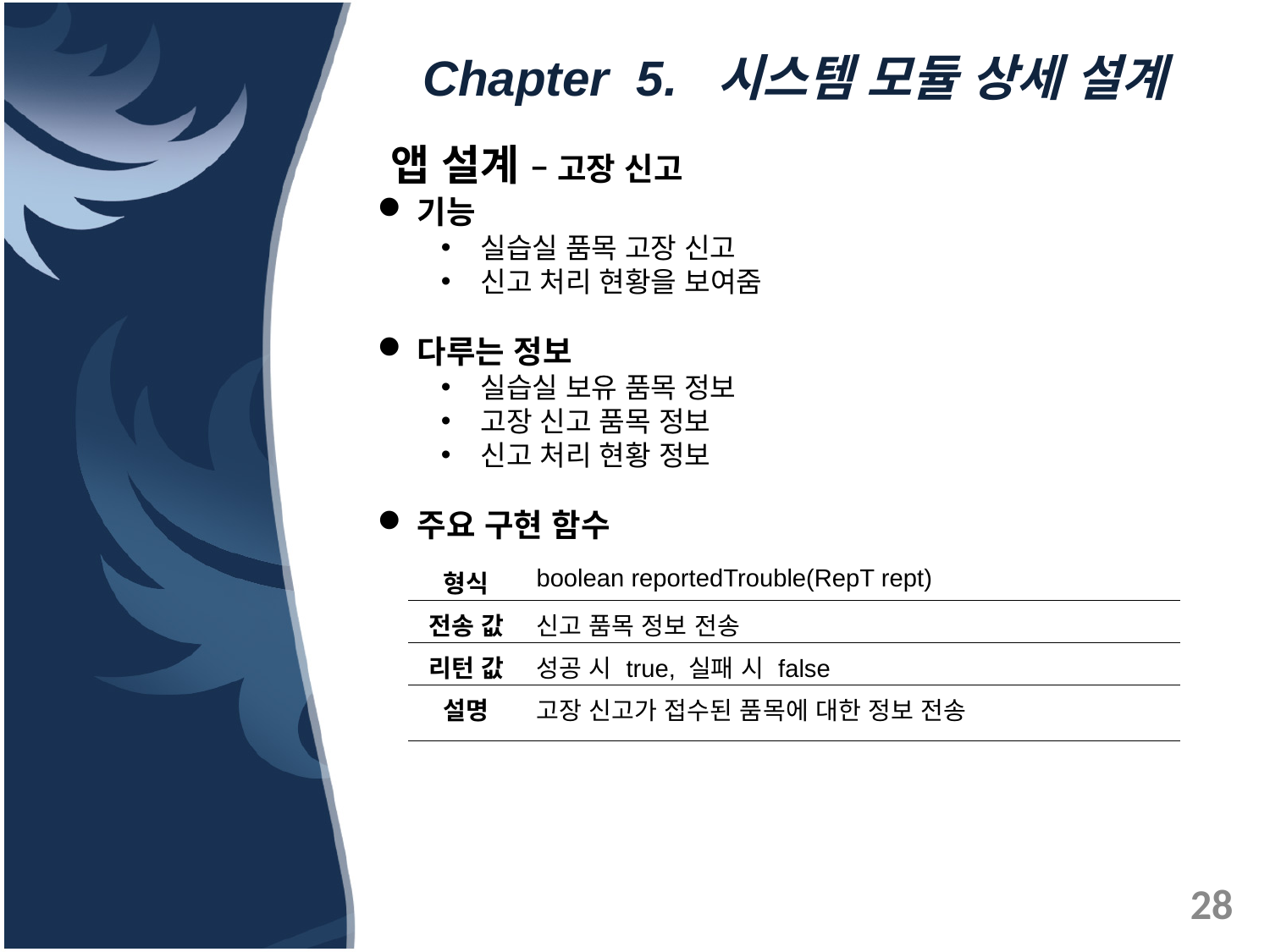

# Chapter  5.  시스템 모듈 상세 설계
앱 설계 – 고장 신고
기능
실습실 품목 고장 신고
신고 처리 현황을 보여줌

다루는 정보
실습실 보유 품목 정보
고장 신고 품목 정보
신고 처리 현황 정보

주요 구현 함수
| 형식 | boolean reportedTrouble(RepT rept) |
| --- | --- |
| 전송 값 | 신고 품목 정보 전송 |
| 리턴 값 | 성공 시 true, 실패 시 false |
| 설명 | 고장 신고가 접수된 품목에 대한 정보 전송 |
28